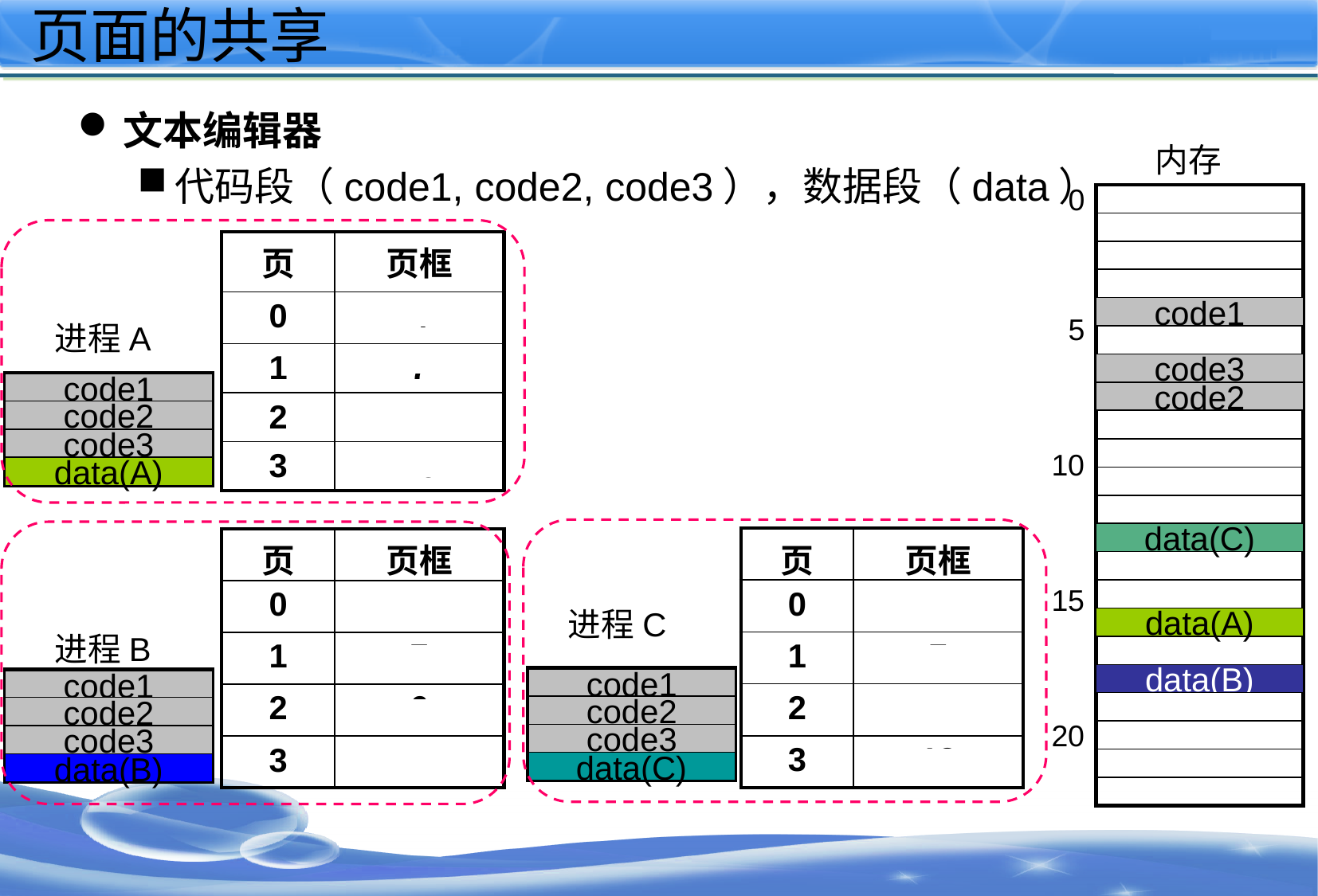

# 页面的共享
文本编辑器
代码段（code1, code2, code3），数据段（data）
内存
  0

  5

10

15

20

| 页 | 页框 |
| --- | --- |
| 0 | 4 |
| 1 | 7 |
| 2 | 6 |
| 3 | 15 |

code1
进程A

code3

code1
code2
code2

code3

data(A)

data(C)
| 页 | 页框 |
| --- | --- |
| 0 | 4 |
| 1 | 7 |
| 2 | 6 |
| 3 | 12 |
| 页 | 页框 |
| --- | --- |
| 0 | 4 |
| 1 | 7 |
| 2 | 6 |
| 3 | 17 |

进程C
data(A)
进程B

data(B)

code1

code1

code2
code2

code3
code3

data(C)
data(B)